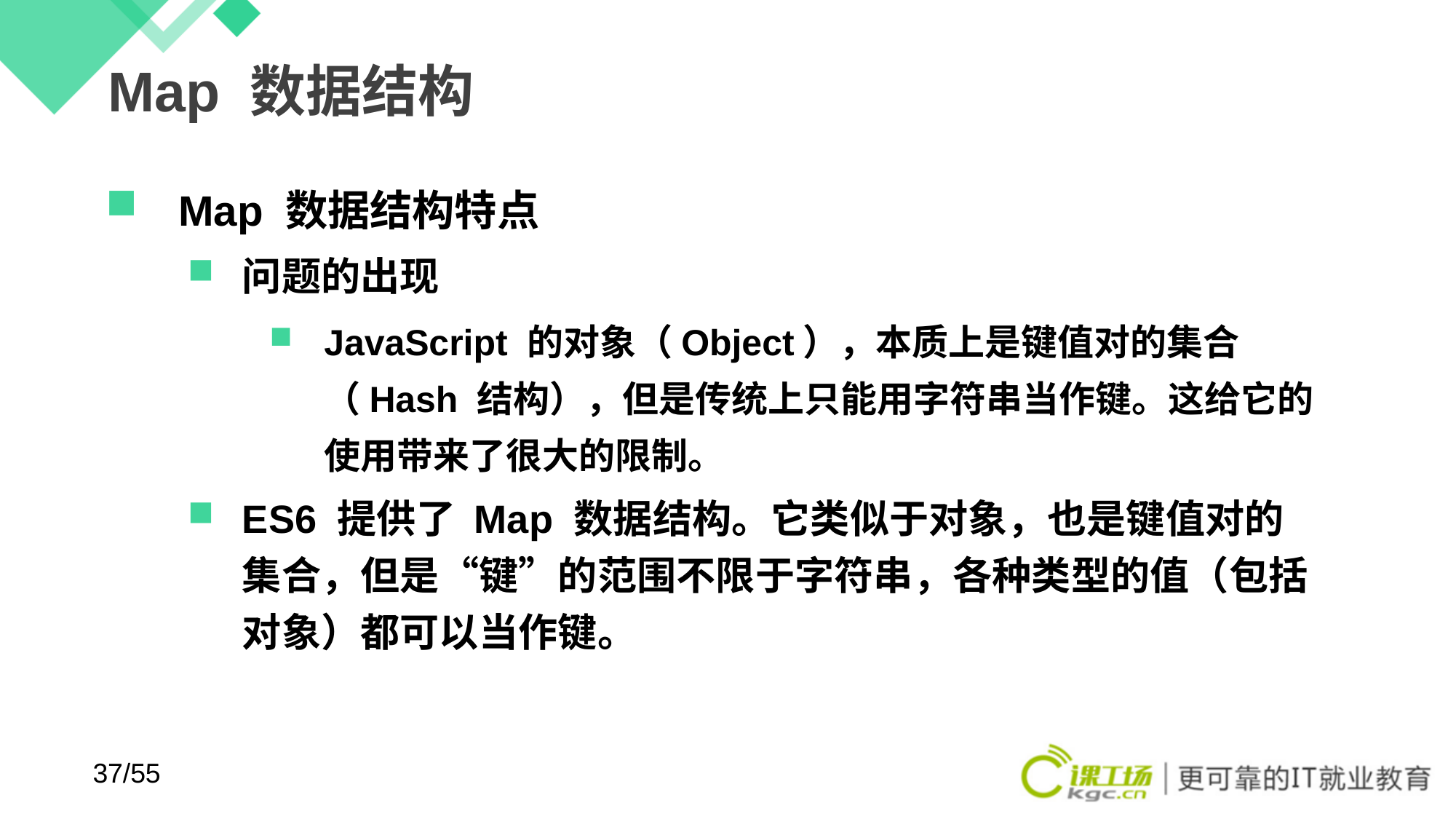

# Map 数据结构
Map 数据结构特点
问题的出现
JavaScript 的对象（Object），本质上是键值对的集合（Hash 结构），但是传统上只能用字符串当作键。这给它的使用带来了很大的限制。
ES6 提供了 Map 数据结构。它类似于对象，也是键值对的集合，但是“键”的范围不限于字符串，各种类型的值（包括对象）都可以当作键。